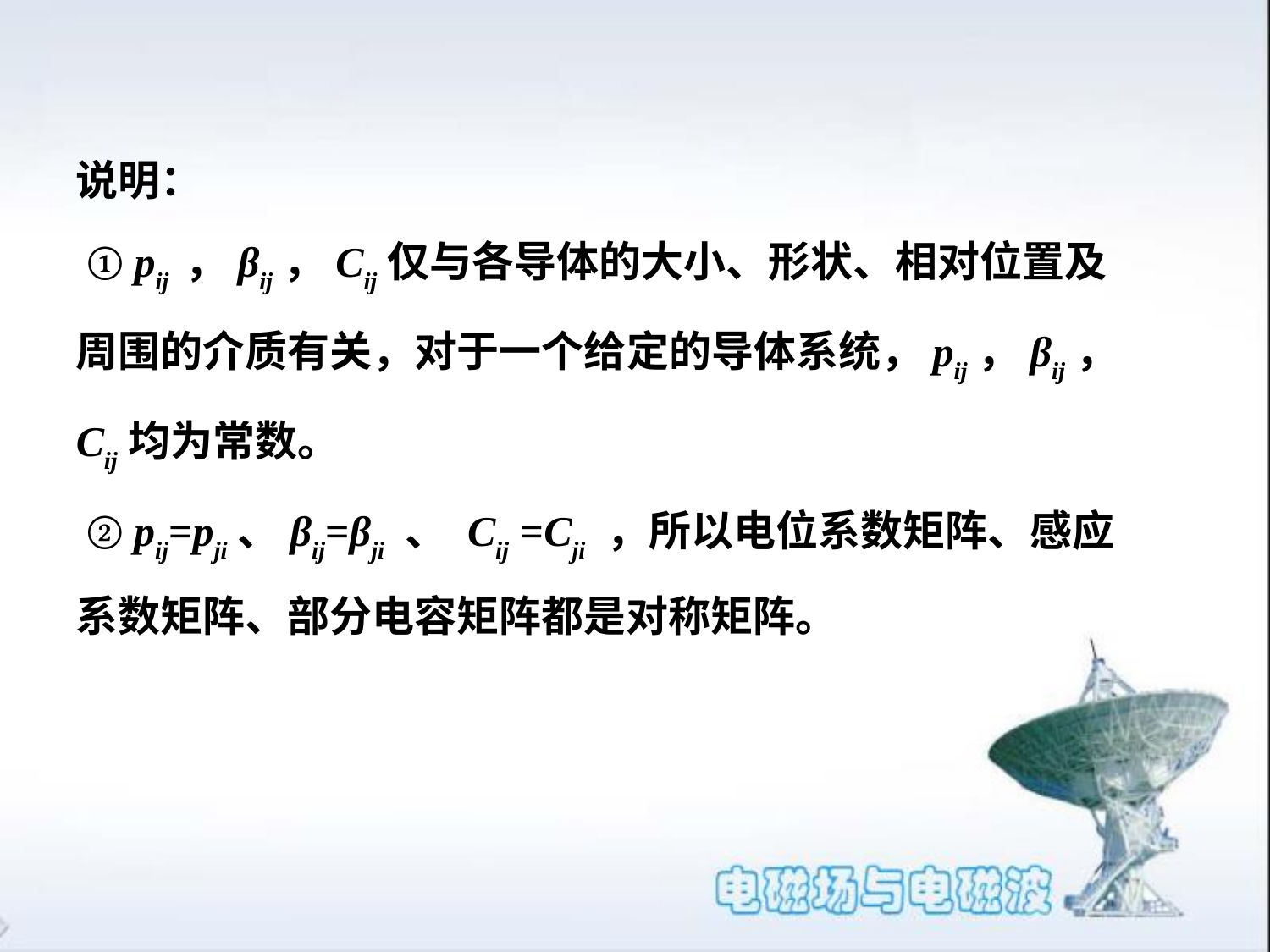

说明：
 ① pij ，βij，Cij仅与各导体的大小、形状、相对位置及周围的介质有关，对于一个给定的导体系统，pij，βij，Cij均为常数。
 ② pij=pji、βij=βji 、 Cij =Cji ，所以电位系数矩阵、感应系数矩阵、部分电容矩阵都是对称矩阵。